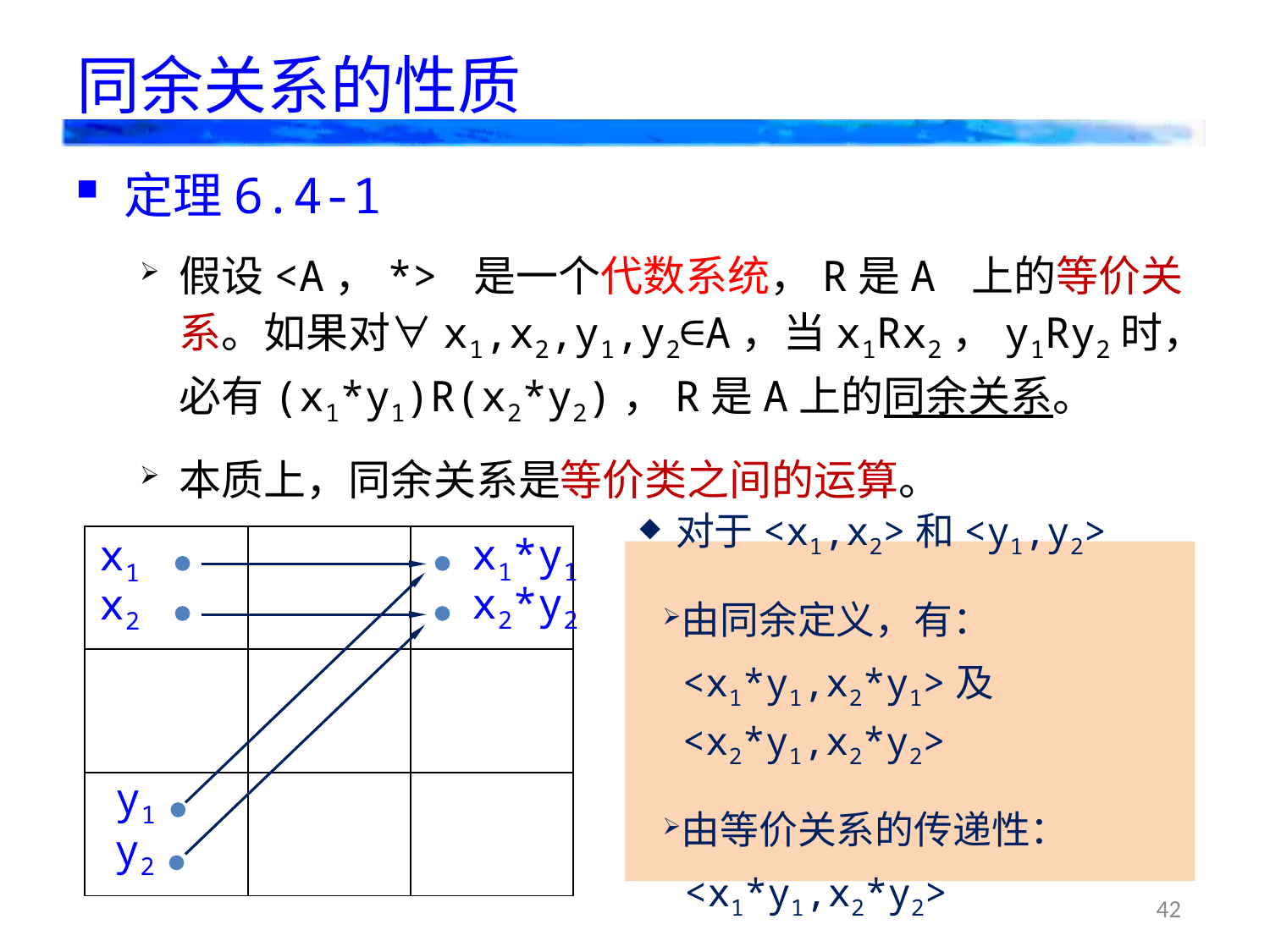

# 同余关系的性质
定理6.4-1
假设<A，*> 是一个代数系统，R是A 上的等价关系。如果对∀x1,x2,y1,y2∈A，当x1Rx2，y1Ry2时，必有(x1*y1)R(x2*y2)，R是A上的同余关系。
本质上，同余关系是等价类之间的运算。
|  |  |  |
| --- | --- | --- |
|  |  |  |
|  |  |  |
x1*y1
x1

x2*y2
x2

y1

y2

对于<x1,x2>和<y1,y2>
由同余定义，有：
<x1*y1,x2*y1>及<x2*y1,x2*y2>
由等价关系的传递性：
<x1*y1,x2*y2>
42